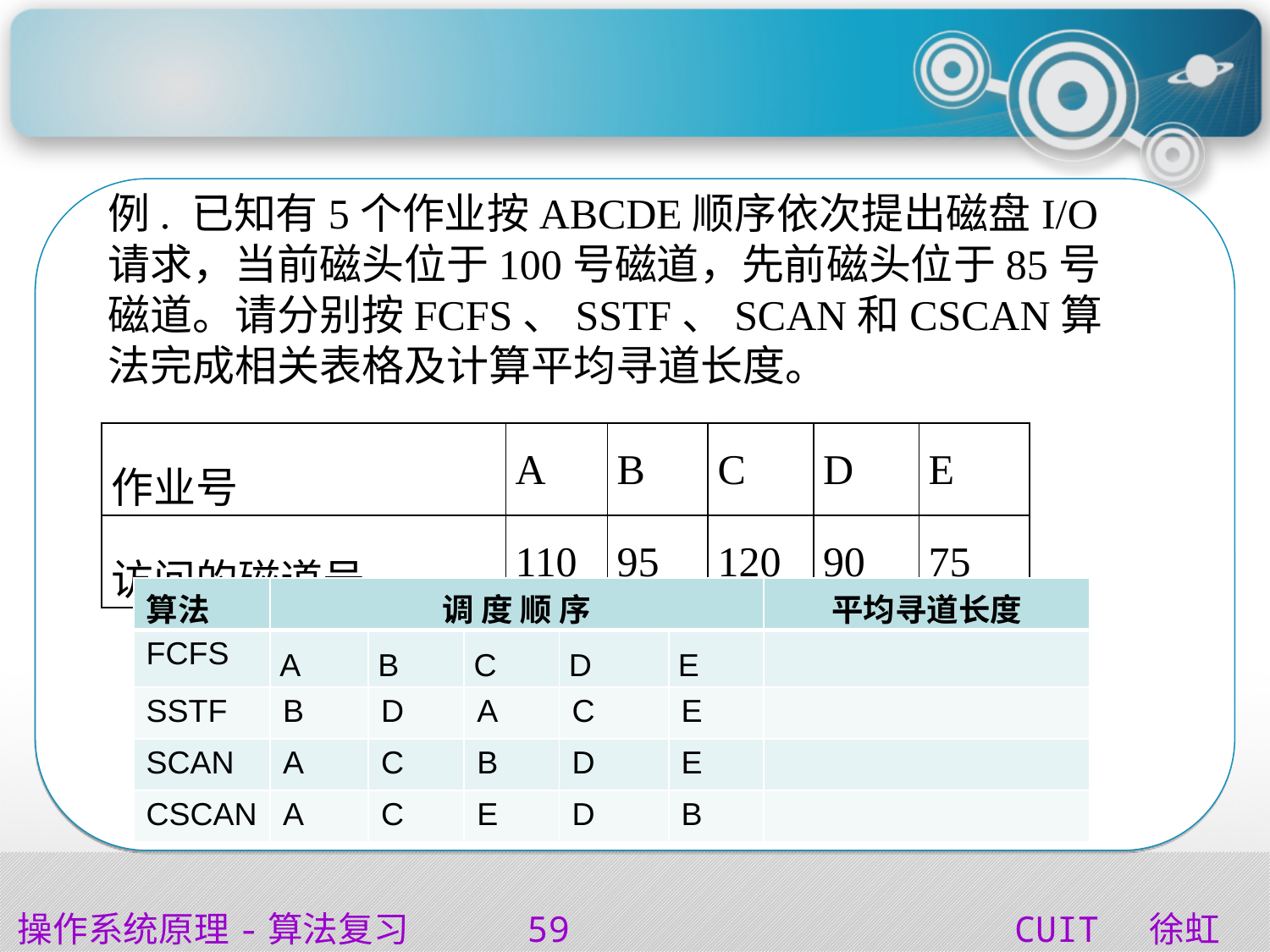

例. 已知有5个作业按ABCDE顺序依次提出磁盘I/O请求，当前磁头位于100号磁道，先前磁头位于85号磁道。请分别按FCFS、SSTF、SCAN和CSCAN算法完成相关表格及计算平均寻道长度。

| 作业号 | A | B | C | D | E |
| --- | --- | --- | --- | --- | --- |
| 访问的磁道号 | 110 | 95 | 120 | 90 | 75 |
| 算法 | 调 度 顺 序 |  |  |  |  | 平均寻道长度 |
| --- | --- | --- | --- | --- | --- | --- |
| FCFS | A | B | C | D | E |  |
| SSTF | B | D | A | C | E |  |
| SCAN | A | C | B | D | E |  |
| CSCAN | A | C | E | D | B |  |